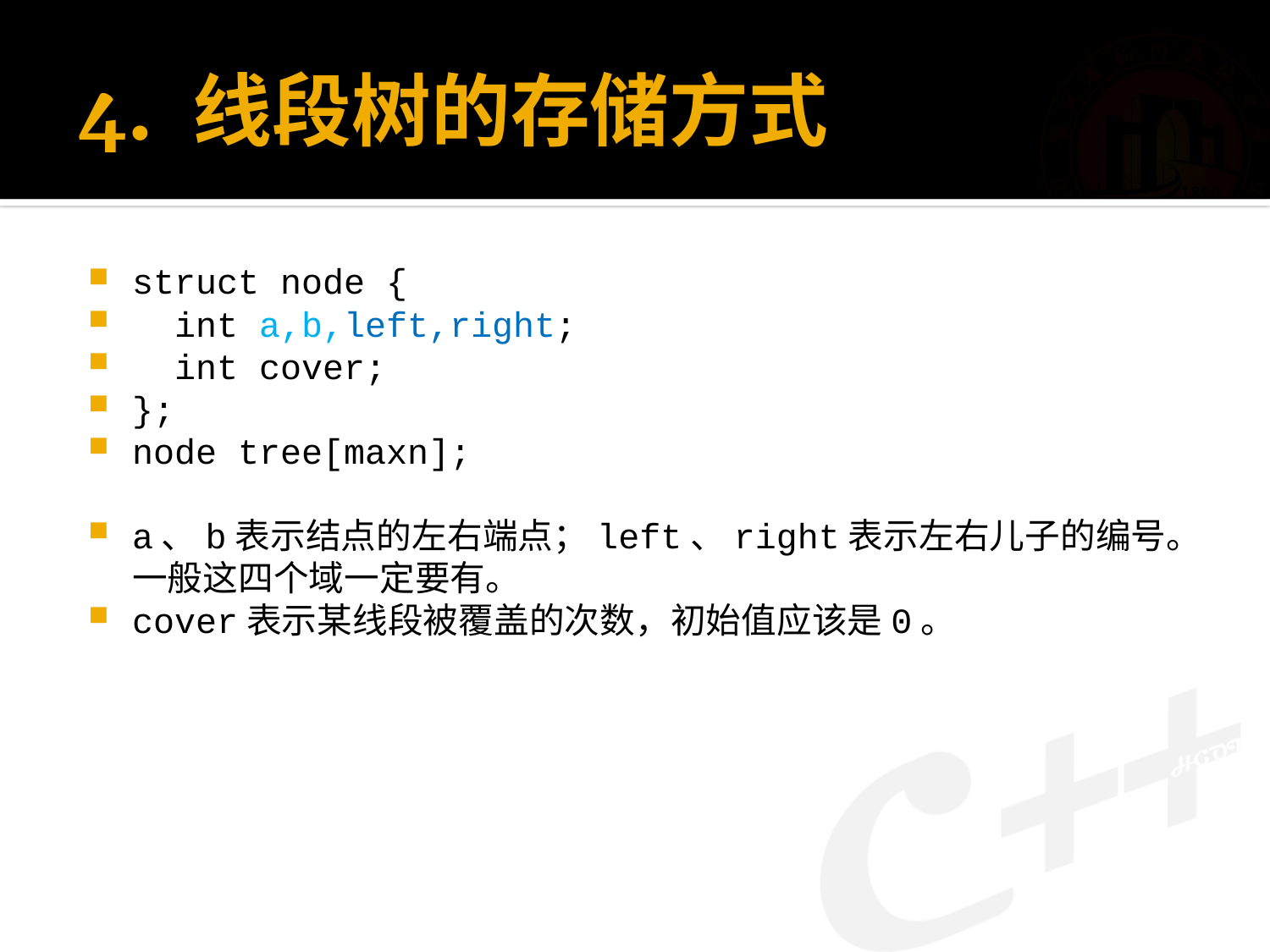

# 4. 线段树的存储方式
struct node {
  int a,b,left,right;
  int cover;
};
node tree[maxn];

a、b表示结点的左右端点；left、right表示左右儿子的编号。一般这四个域一定要有。
cover表示某线段被覆盖的次数，初始值应该是0。